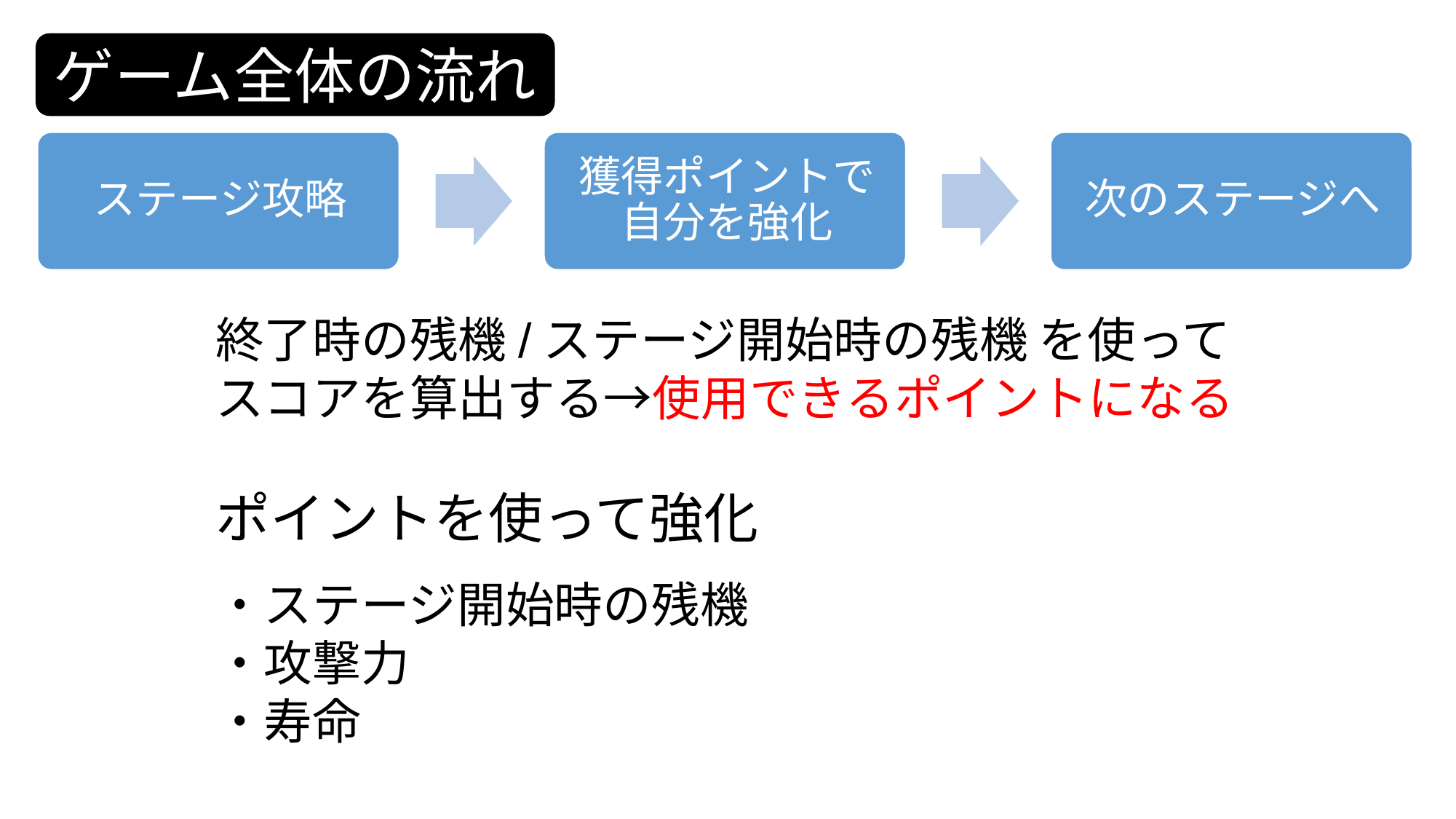

ゲーム全体の流れ
ステージ攻略

獲得ポイントで
自分を強化

次のステージへ
終了時の残機/ステージ開始時の残機 を使って
スコアを算出する→使用できるポイントになる

ポイントを使って強化

・ステージ開始時の残機
・攻撃力
・寿命